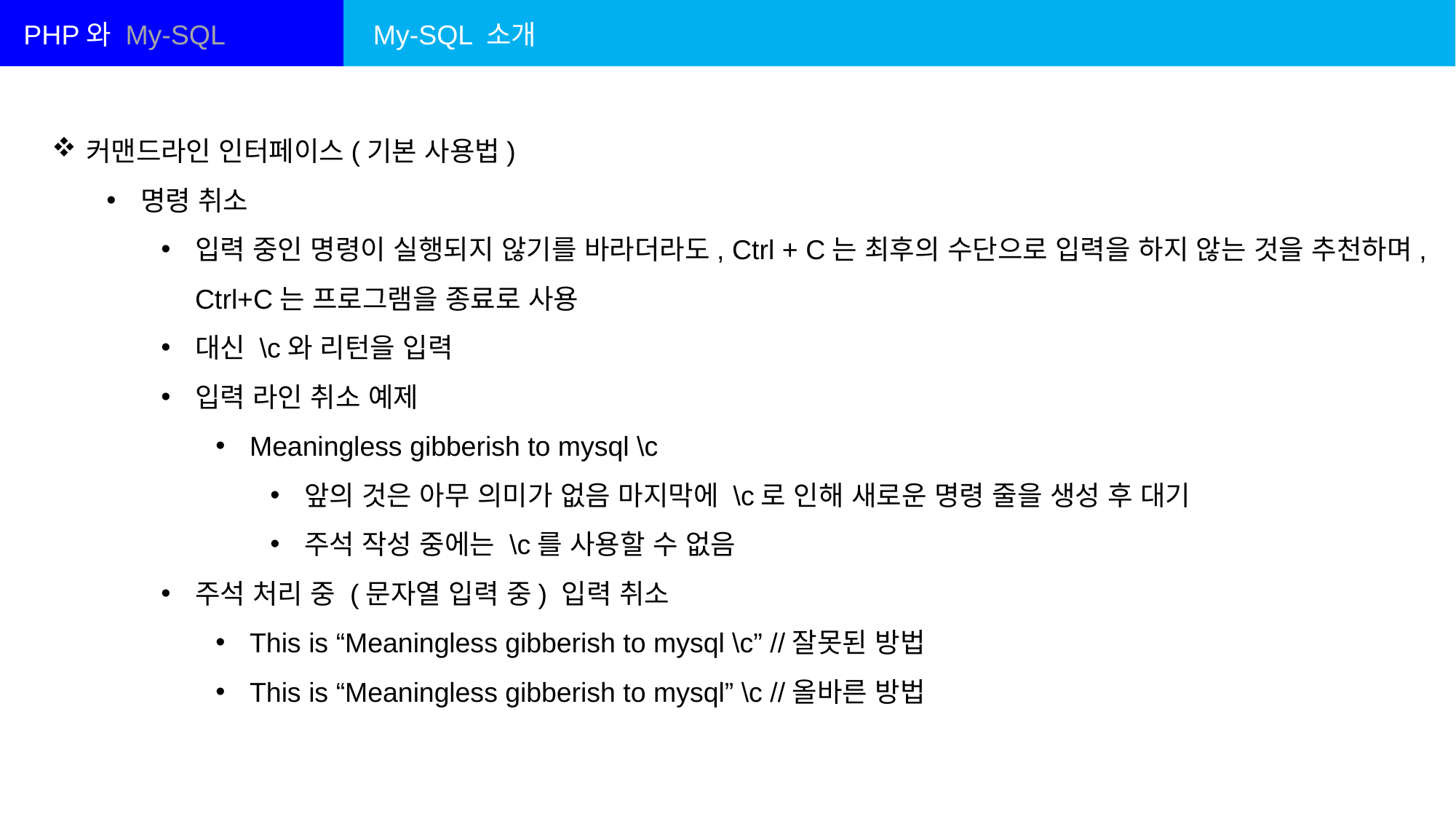

PHP와 My-SQL
My-SQL 소개
커맨드라인 인터페이스(기본 사용법)
명령 취소
입력 중인 명령이 실행되지 않기를 바라더라도, Ctrl + C는 최후의 수단으로 입력을 하지 않는 것을 추천하며, Ctrl+C는 프로그램을 종료로 사용
대신 \c와 리턴을 입력
입력 라인 취소 예제
Meaningless gibberish to mysql \c
앞의 것은 아무 의미가 없음 마지막에 \c로 인해 새로운 명령 줄을 생성 후 대기
주석 작성 중에는 \c를 사용할 수 없음
주석 처리 중 (문자열 입력 중) 입력 취소
This is “Meaningless gibberish to mysql \c” //잘못된 방법
This is “Meaningless gibberish to mysql” \c //올바른 방법